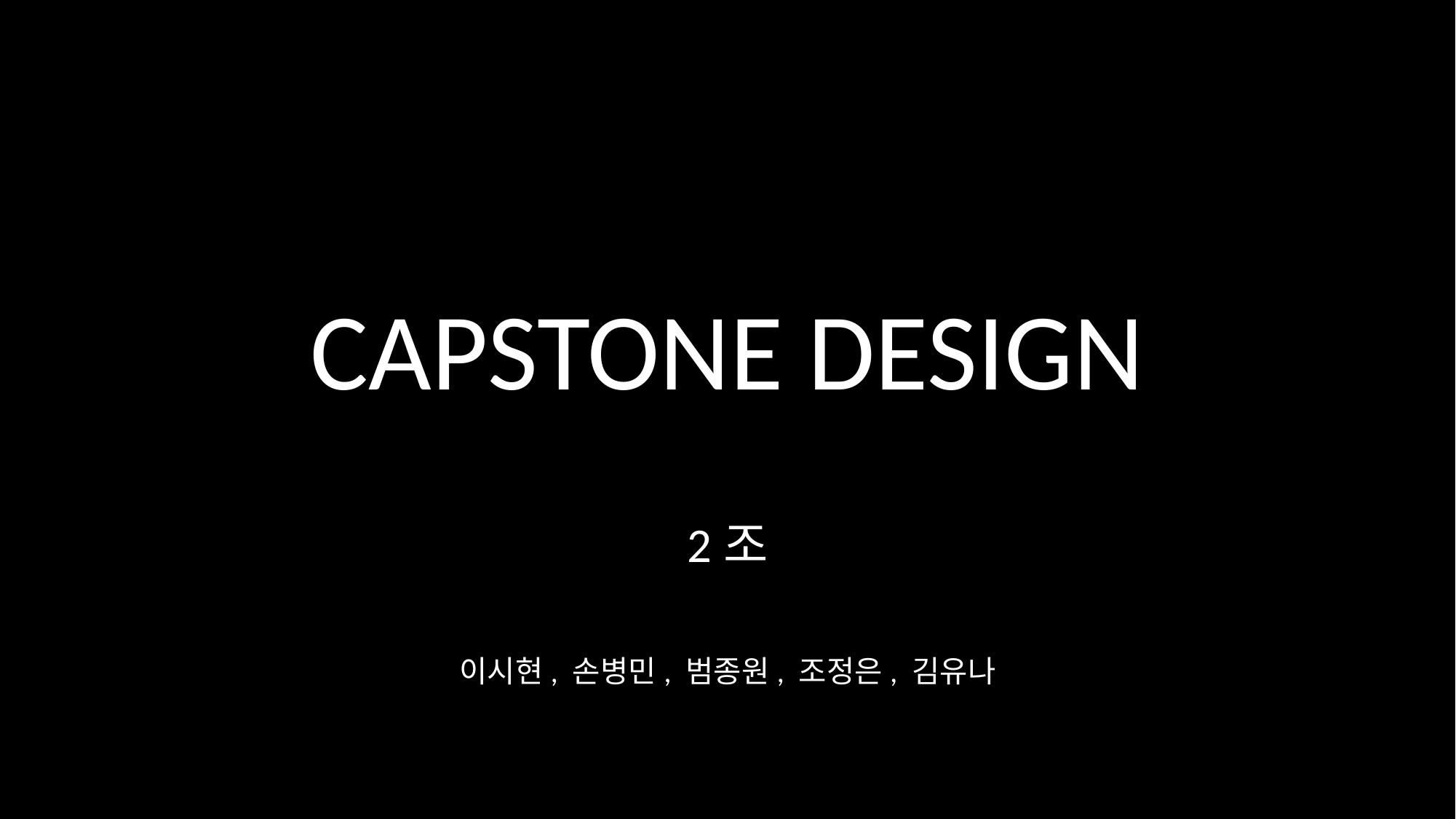

# CAPSTONE DESIGN

2조

이시현, 손병민, 범종원, 조정은, 김유나